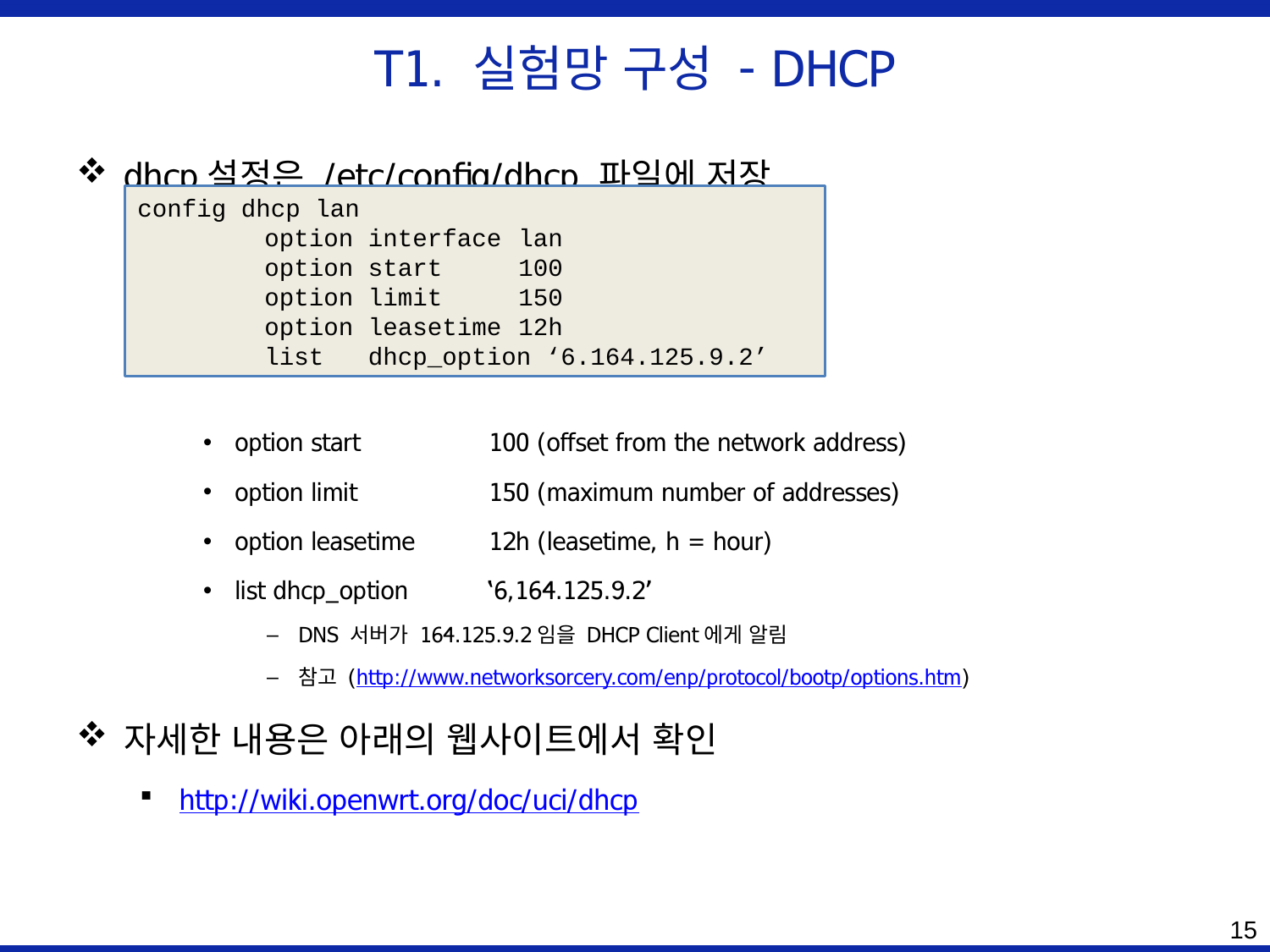

# T1. 실험망 구성 - DHCP
dhcp설정은 /etc/config/dhcp 파일에 저장

option start 	100 (offset from the network address)
option limit 	150 (maximum number of addresses)
option leasetime	12h (leasetime, h = hour)
list dhcp_option 	‘6,164.125.9.2’
DNS 서버가 164.125.9.2임을 DHCP Client에게 알림
참고 (http://www.networksorcery.com/enp/protocol/bootp/options.htm)
자세한 내용은 아래의 웹사이트에서 확인
http://wiki.openwrt.org/doc/uci/dhcp

config dhcp lan
	option interface	lan
	option start 	100
	option limit	150
	option leasetime	12h
	list   dhcp_option ‘6.164.125.9.2’
15